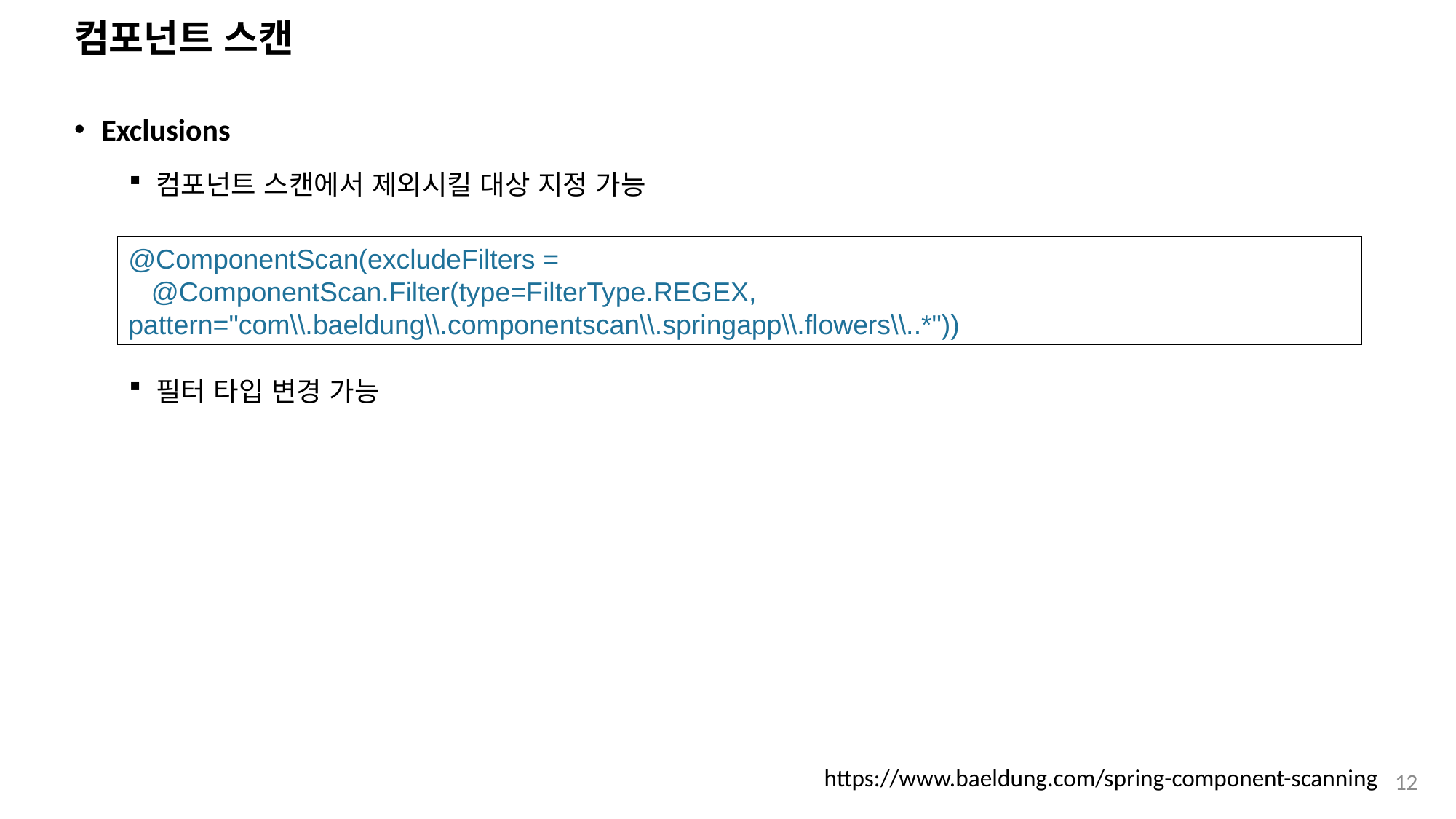

# 컴포넌트 스캔
Exclusions
컴포넌트 스캔에서 제외시킬 대상 지정 가능

필터 타입 변경 가능

@ComponentScan(excludeFilters =
   @ComponentScan.Filter(type=FilterType.REGEX, pattern="com\\.baeldung\\.componentscan\\.springapp\\.flowers\\..*"))
https://www.baeldung.com/spring-component-scanning
12